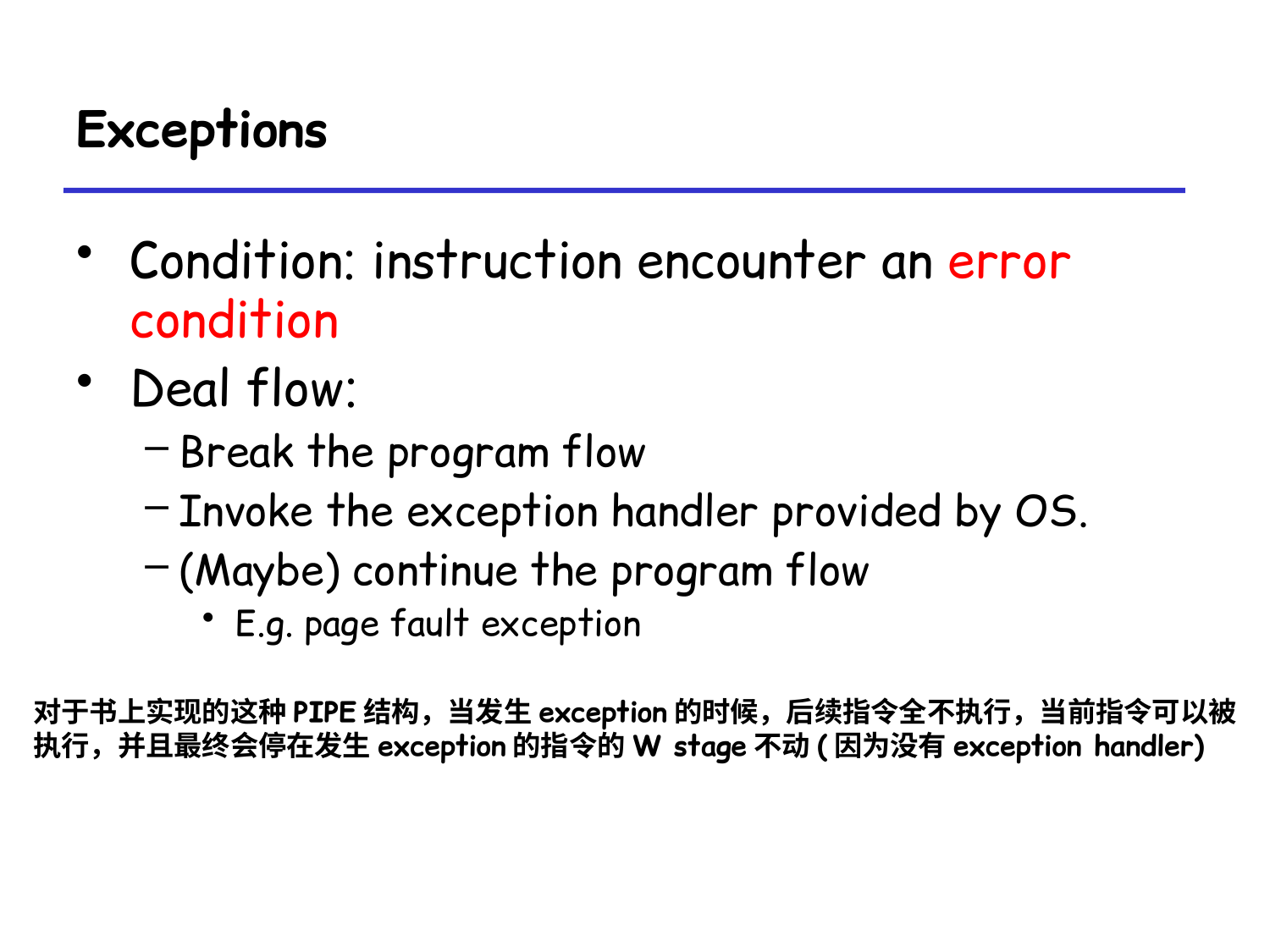

# Exceptions
Condition: instruction encounter an error condition
Deal flow:
Break the program flow
Invoke the exception handler provided by OS.
(Maybe) continue the program flow
E.g. page fault exception
对于书上实现的这种PIPE结构，当发生exception的时候，后续指令全不执行，当前指令可以被
执行，并且最终会停在发生exception的指令的W stage不动(因为没有exception handler)
37